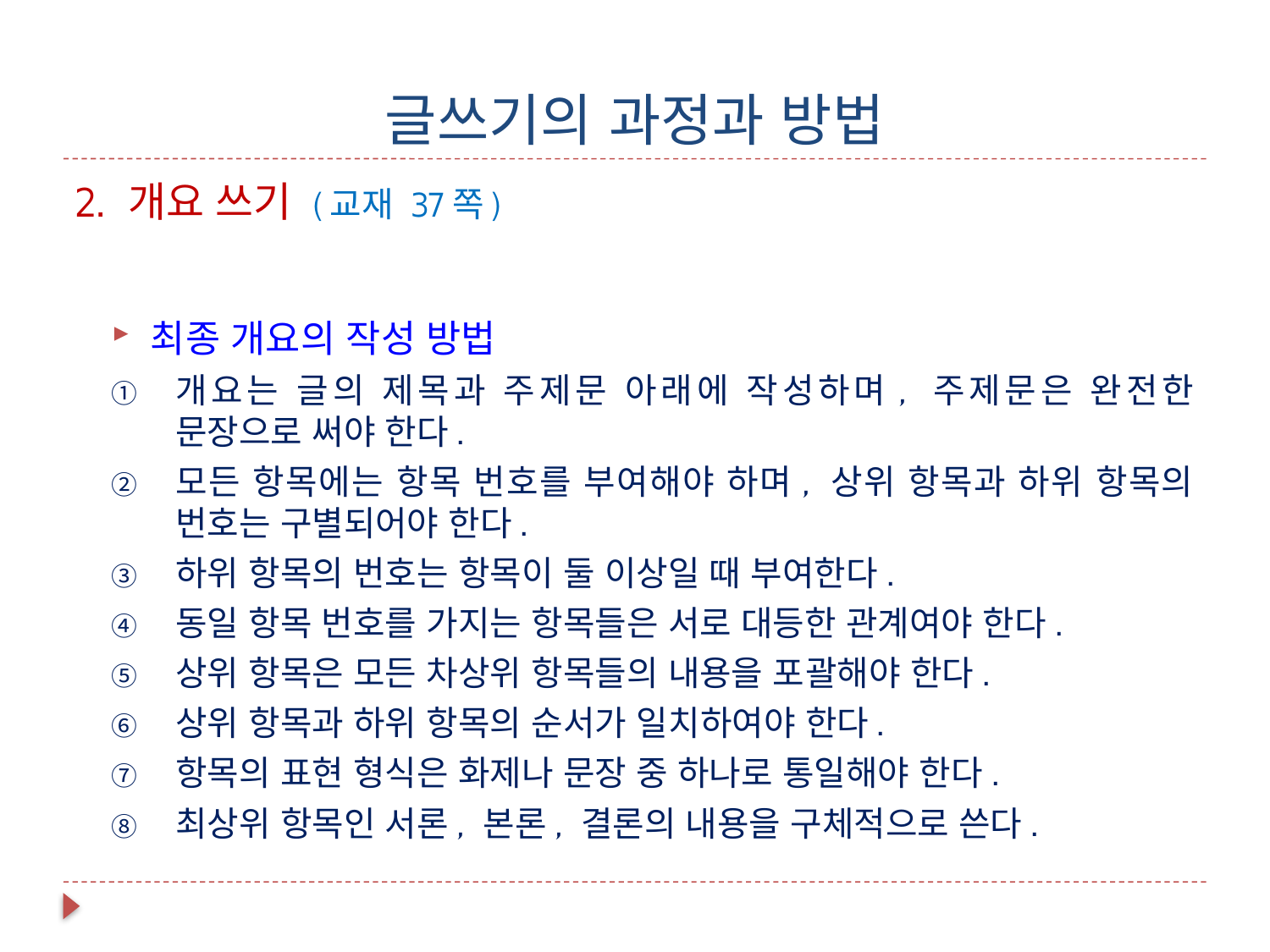

# 글쓰기의 과정과 방법
2. 개요 쓰기 (교재 37쪽)

최종 개요의 작성 방법
개요는 글의 제목과 주제문 아래에 작성하며, 주제문은 완전한 문장으로 써야 한다.
모든 항목에는 항목 번호를 부여해야 하며, 상위 항목과 하위 항목의 번호는 구별되어야 한다.
하위 항목의 번호는 항목이 둘 이상일 때 부여한다.
동일 항목 번호를 가지는 항목들은 서로 대등한 관계여야 한다.
상위 항목은 모든 차상위 항목들의 내용을 포괄해야 한다.
상위 항목과 하위 항목의 순서가 일치하여야 한다.
항목의 표현 형식은 화제나 문장 중 하나로 통일해야 한다.
최상위 항목인 서론, 본론, 결론의 내용을 구체적으로 쓴다.